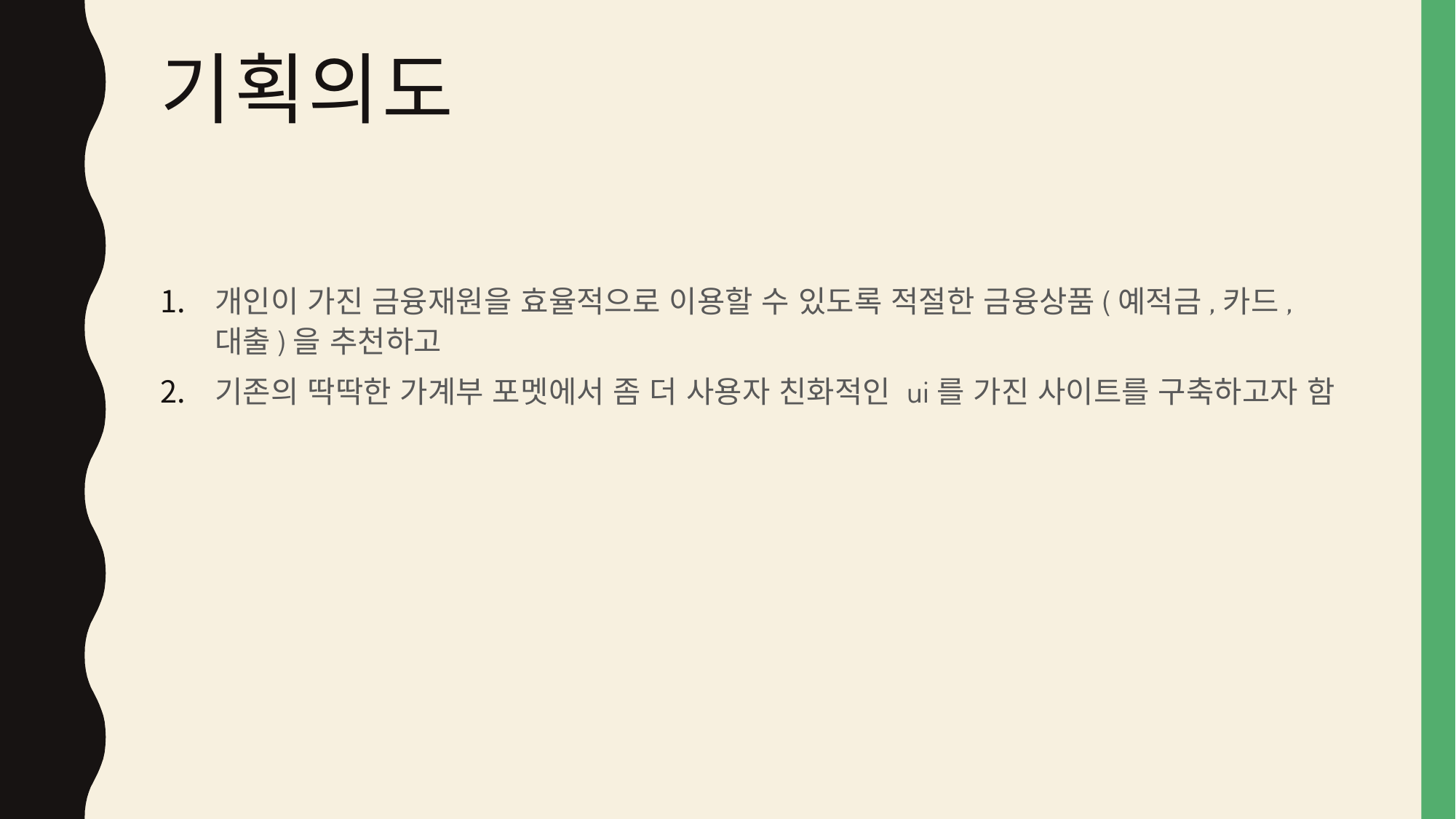

# 기획의도
개인이 가진 금융재원을 효율적으로 이용할 수 있도록 적절한 금융상품(예적금,카드,대출)을 추천하고
기존의 딱딱한 가계부 포멧에서 좀 더 사용자 친화적인 ui를 가진 사이트를 구축하고자 함